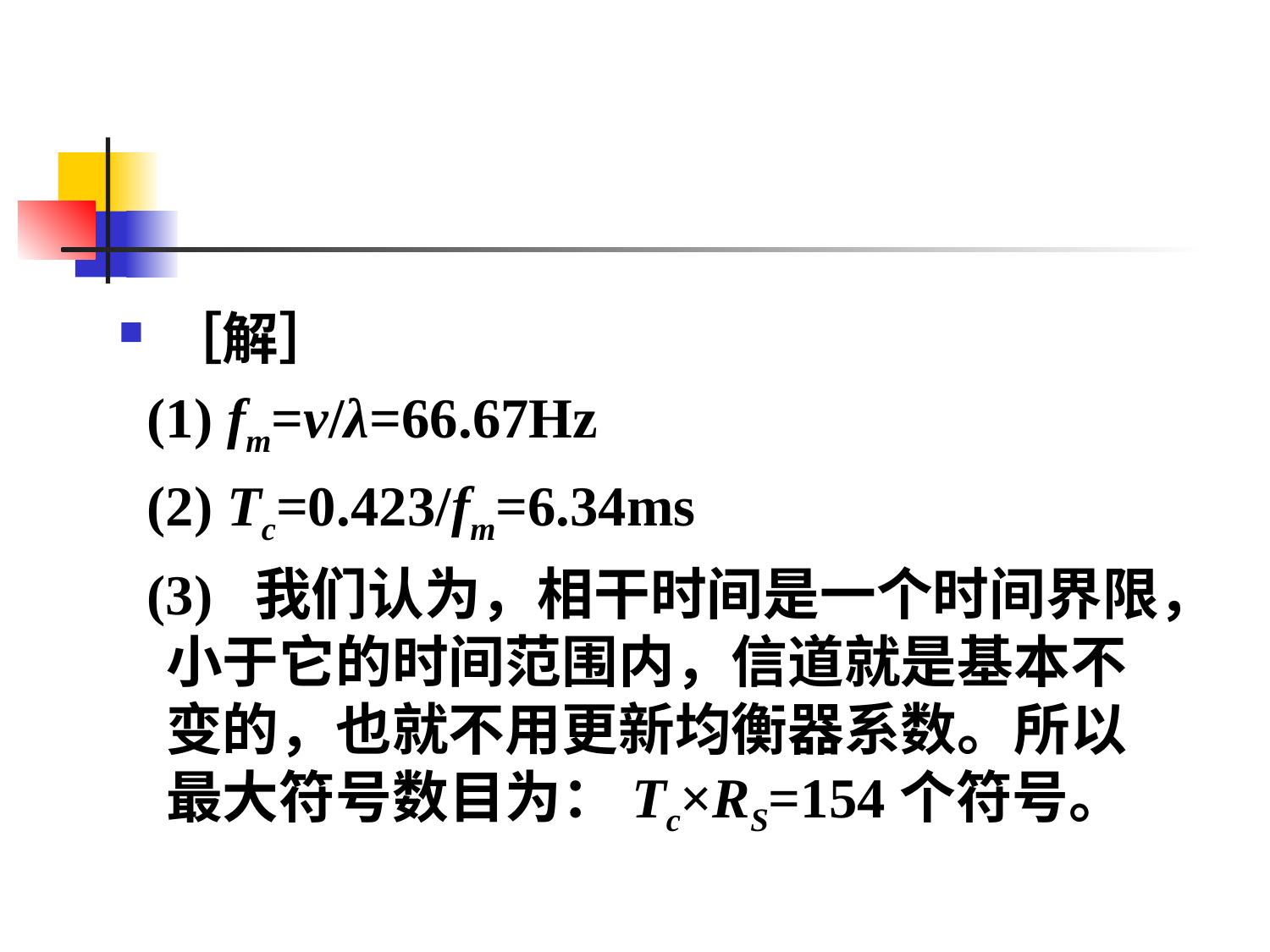

#
［解］
  (1) fm=v/λ=66.67Hz
  (2) Tc=0.423/fm=6.34ms
  (3)  我们认为，相干时间是一个时间界限，小于它的时间范围内，信道就是基本不变的，也就不用更新均衡器系数。所以最大符号数目为：Tc×RS=154个符号。